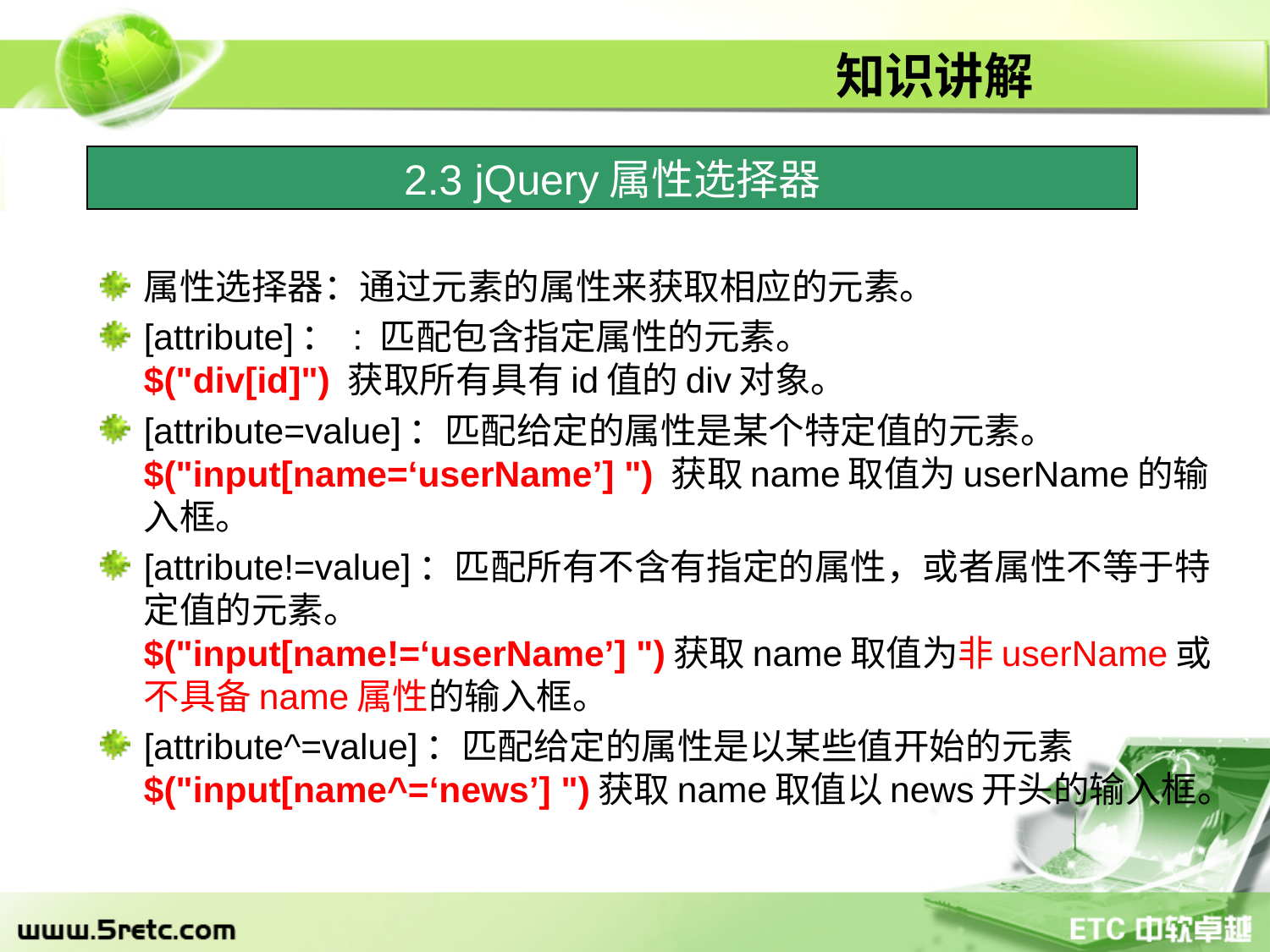

# 知识讲解
2.3 jQuery属性选择器
属性选择器：通过元素的属性来获取相应的元素。
[attribute]： : 匹配包含指定属性的元素。
$("div[id]") 获取所有具有id值的div对象。
[attribute=value]：匹配给定的属性是某个特定值的元素。
$("input[name=‘userName’] ") 获取name取值为userName的输入框。
[attribute!=value]：匹配所有不含有指定的属性，或者属性不等于特定值的元素。
$("input[name!=‘userName’] ")获取name取值为非userName或不具备name属性的输入框。
[attribute^=value]：匹配给定的属性是以某些值开始的元素
$("input[name^=‘news’] ")获取name取值以news开头的输入框。